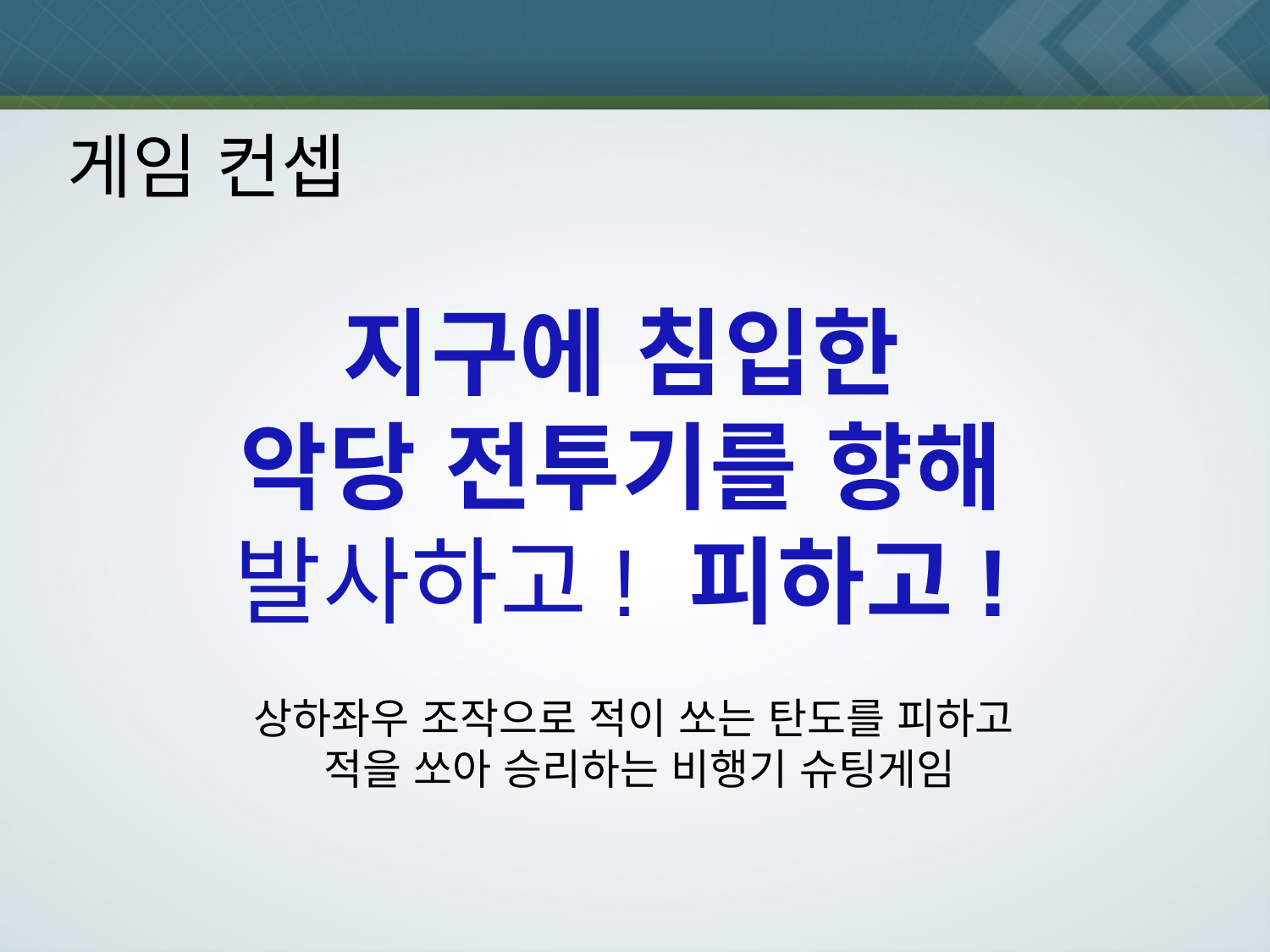

게임 컨셉
지구에 침입한
악당 전투기를 향해
발사하고! 피하고!
상하좌우 조작으로 적이 쏘는 탄도를 피하고
적을 쏘아 승리하는 비행기 슈팅게임